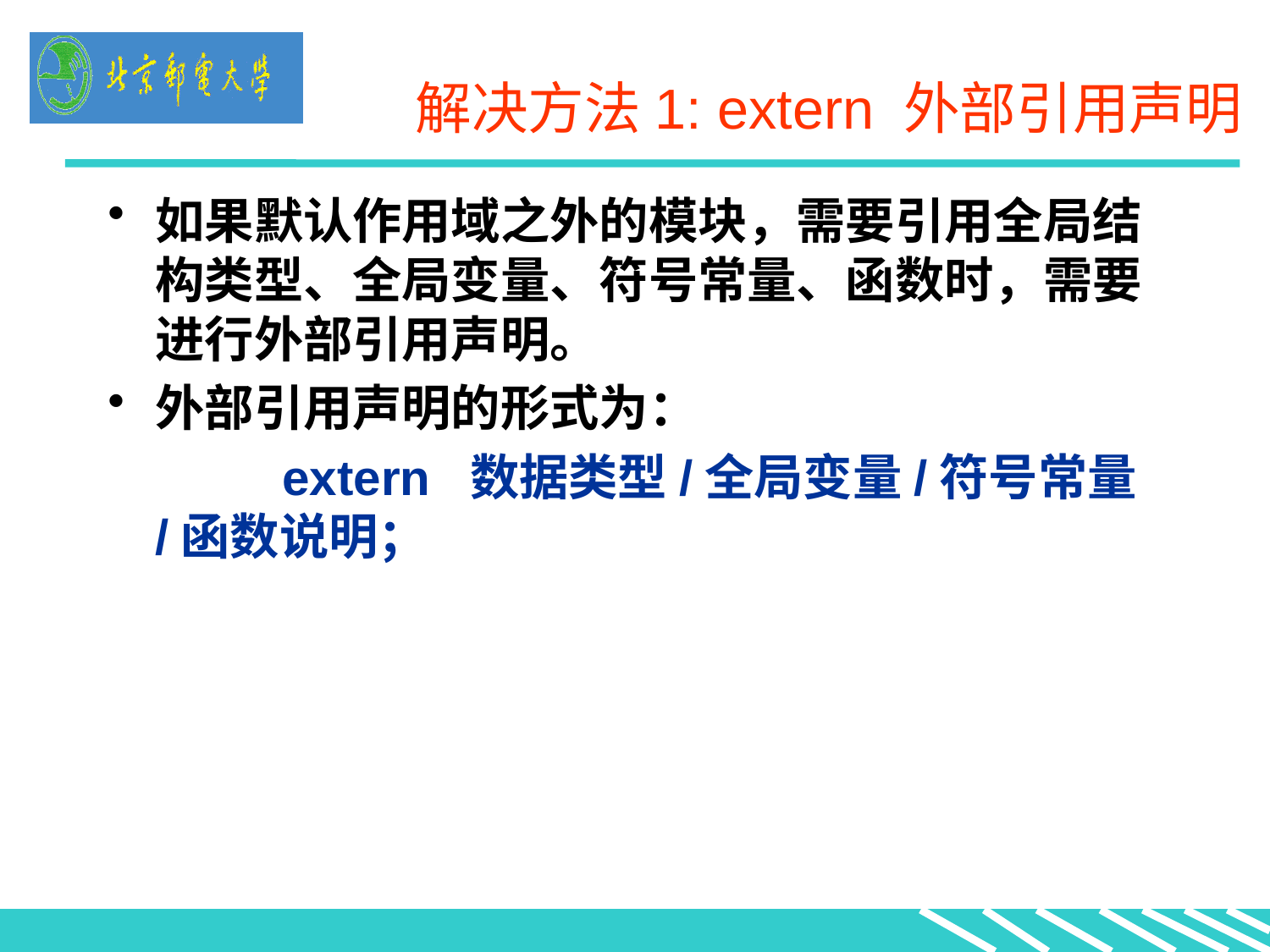

# 解决方法1: extern 外部引用声明
如果默认作用域之外的模块，需要引用全局结构类型、全局变量、符号常量、函数时，需要进行外部引用声明。
外部引用声明的形式为：
		extern  数据类型/全局变量/符号常量/函数说明；